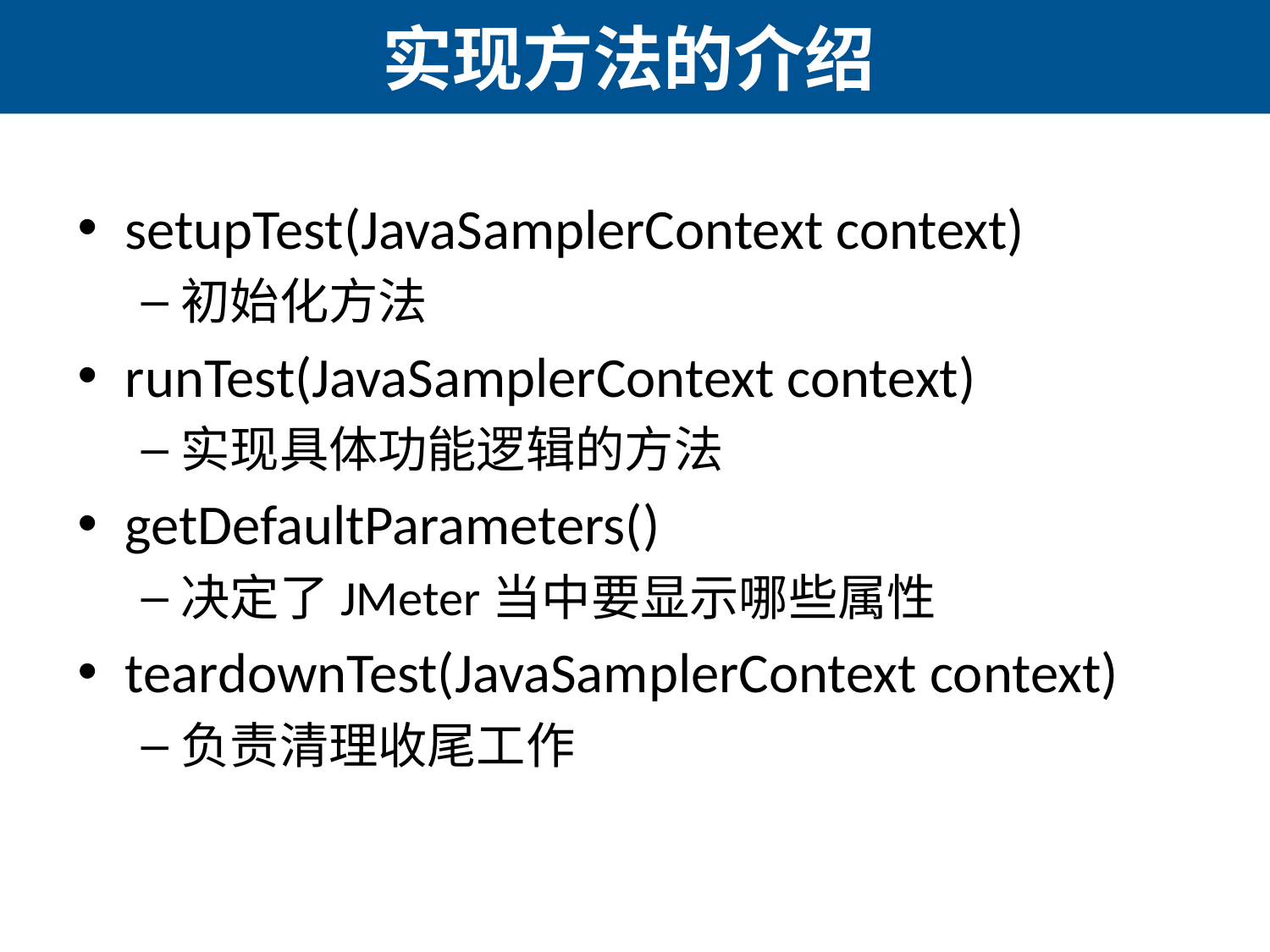

# 实现方法的介绍
setupTest(JavaSamplerContext context)
初始化方法
runTest(JavaSamplerContext context)
实现具体功能逻辑的方法
getDefaultParameters()
决定了JMeter当中要显示哪些属性
teardownTest(JavaSamplerContext context)
负责清理收尾工作